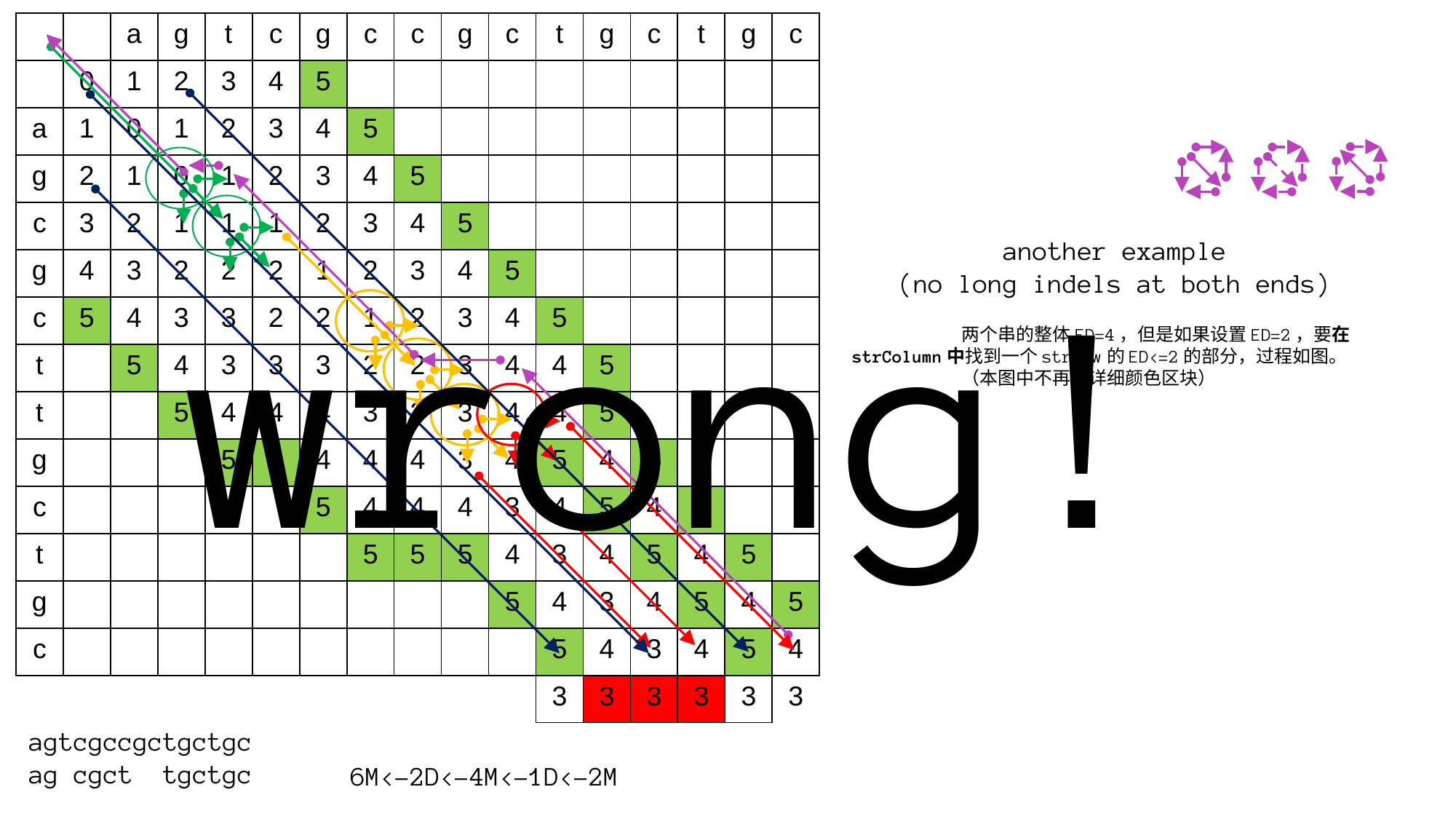

|  |  | a | g | t | c | g | c | c | g | c | t | g | c | t | g | c |
| --- | --- | --- | --- | --- | --- | --- | --- | --- | --- | --- | --- | --- | --- | --- | --- | --- |
|  | 0 | 1 | 2 | 3 | 4 | 5 |  |  |  |  |  |  |  |  |  |  |
| a | 1 | 0 | 1 | 2 | 3 | 4 | 5 |  |  |  |  |  |  |  |  |  |
| g | 2 | 1 | 0 | 1 | 2 | 3 | 4 | 5 |  |  |  |  |  |  |  |  |
| c | 3 | 2 | 1 | 1 | 1 | 2 | 3 | 4 | 5 |  |  |  |  |  |  |  |
| g | 4 | 3 | 2 | 2 | 2 | 1 | 2 | 3 | 4 | 5 |  |  |  |  |  |  |
| c | 5 | 4 | 3 | 3 | 2 | 2 | 1 | 2 | 3 | 4 | 5 |  |  |  |  |  |
| t |  | 5 | 4 | 3 | 3 | 3 | 2 | 2 | 3 | 4 | 4 | 5 |  |  |  |  |
| t |  |  | 5 | 4 | 4 | 4 | 3 | 3 | 3 | 4 | 4 | 5 |  |  |  |  |
| g |  |  |  | 5 | 5 | 4 | 4 | 4 | 3 | 4 | 5 | 4 | 5 |  |  |  |
| c |  |  |  |  |  | 5 | 4 | 4 | 4 | 3 | 4 | 5 | 4 | 5 |  |  |
| t |  |  |  |  |  |  | 5 | 5 | 5 | 4 | 3 | 4 | 5 | 4 | 5 |  |
| g |  |  |  |  |  |  |  |  |  | 5 | 4 | 3 | 4 | 5 | 4 | 5 |
| c |  |  |  |  |  |  |  |  |  |  | 5 | 4 | 3 | 4 | 5 | 4 |
|  |  |  |  |  |  |  |  |  |  |  | 3 | 3 | 3 | 3 | 3 | 3 |

wrong!
another example
(no long indels at both ends)

	两个串的整体ED=4，但是如果设置ED=2，要在strColumn中找到一个strRow的ED<=2的部分，过程如图。
	（本图中不再做详细颜色区块）

agtcgccgctgctgc
ag cgct  tgctgc
6M<-2D<-4M<-1D<-2M